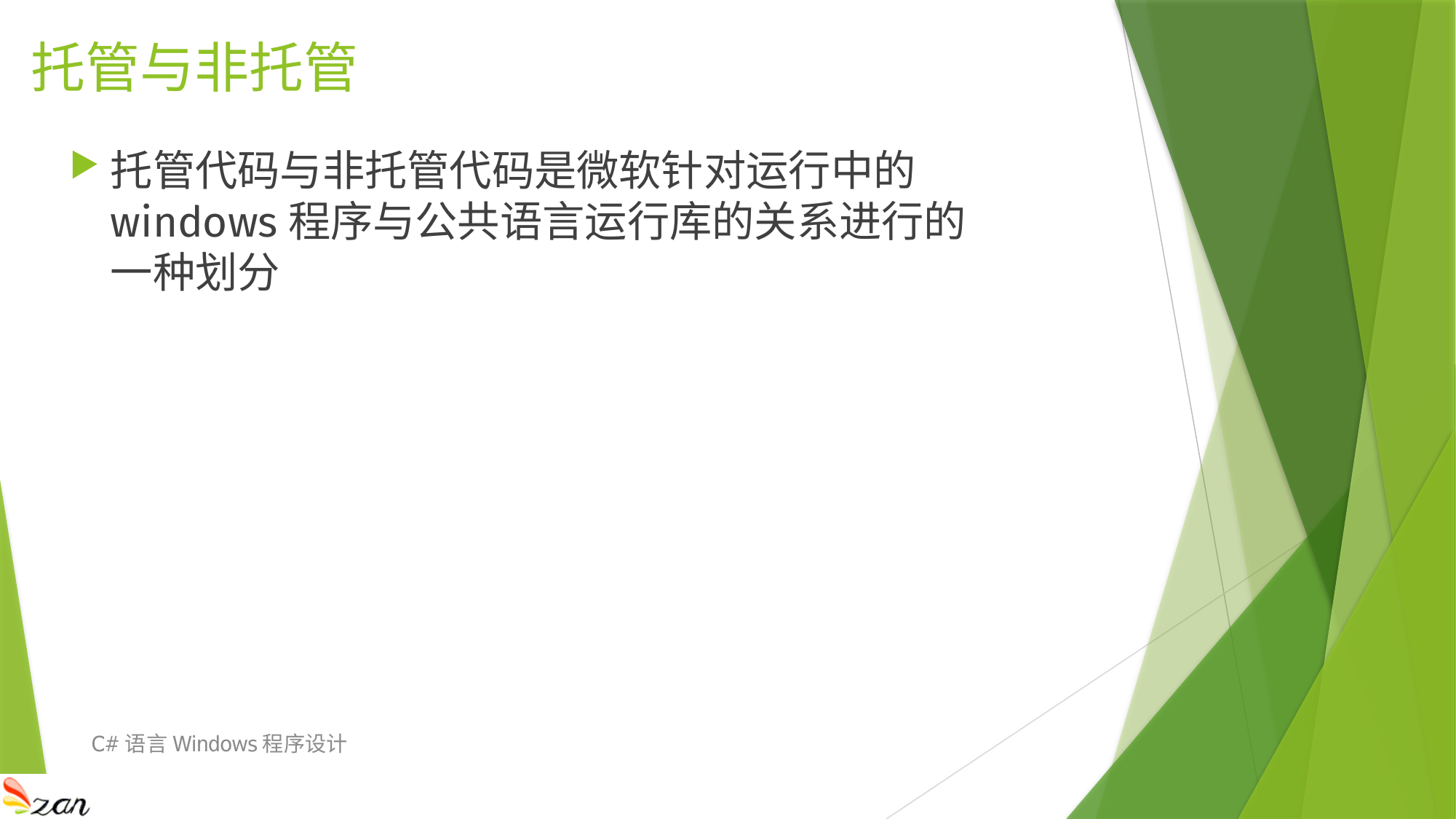

# 托管与非托管
托管代码与非托管代码是微软针对运行中的windows程序与公共语言运行库的关系进行的一种划分
C#语言Windows程序设计